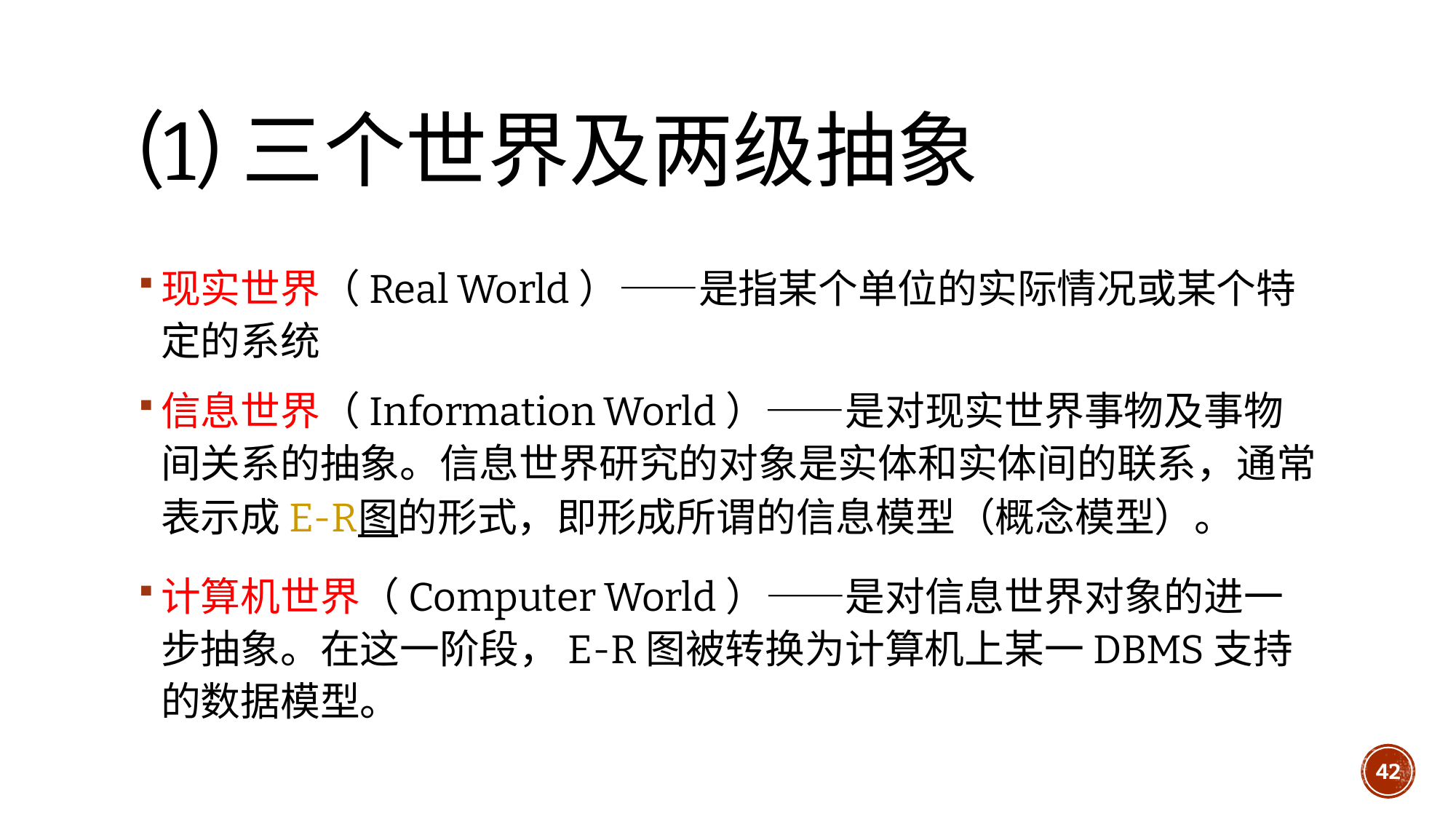

# (1)三个世界及两级抽象
现实世界（Real World）——是指某个单位的实际情况或某个特定的系统
信息世界（Information World）——是对现实世界事物及事物间关系的抽象。信息世界研究的对象是实体和实体间的联系，通常表示成E-R图的形式，即形成所谓的信息模型（概念模型）。
计算机世界（Computer World）——是对信息世界对象的进一步抽象。在这一阶段，E-R图被转换为计算机上某一DBMS支持的数据模型。

42